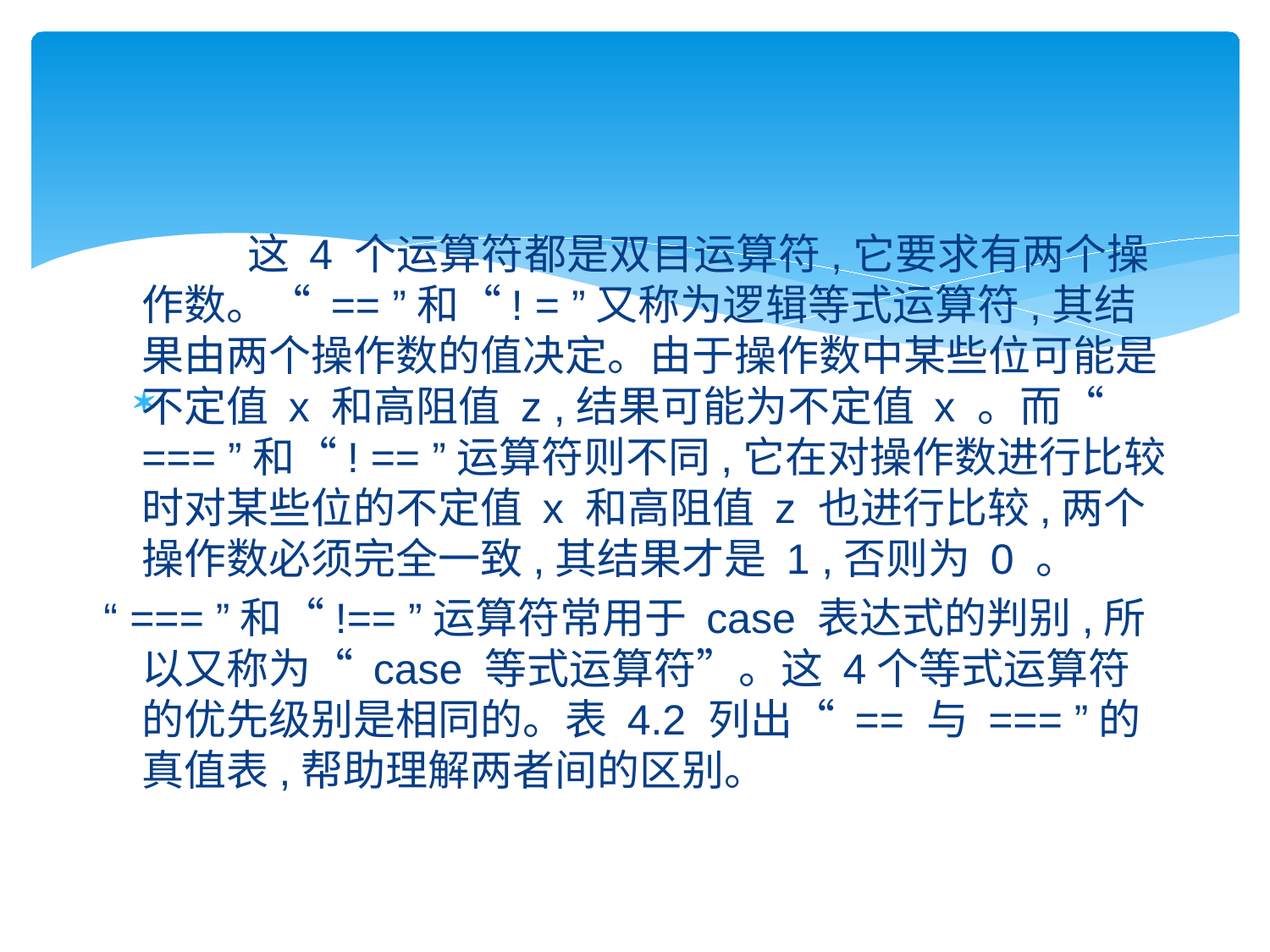

#
              这 4 个运算符都是双目运算符,它要求有两个操作数。“ == ”和“! = ”又称为逻辑等式运算符,其结果由两个操作数的值决定。由于操作数中某些位可能是不定值 x 和高阻值 z ,结果可能为不定值 x 。而“ === ”和“! == ”运算符则不同,它在对操作数进行比较时对某些位的不定值 x 和高阻值 z 也进行比较,两个操作数必须完全一致,其结果才是 1 ,否则为 0 。
“ === ”和“!== ”运算符常用于 case 表达式的判别,所以又称为“ case 等式运算符”。这 4个等式运算符的优先级别是相同的。表 4.2 列出“ == 与 === ”的真值表,帮助理解两者间的区别。